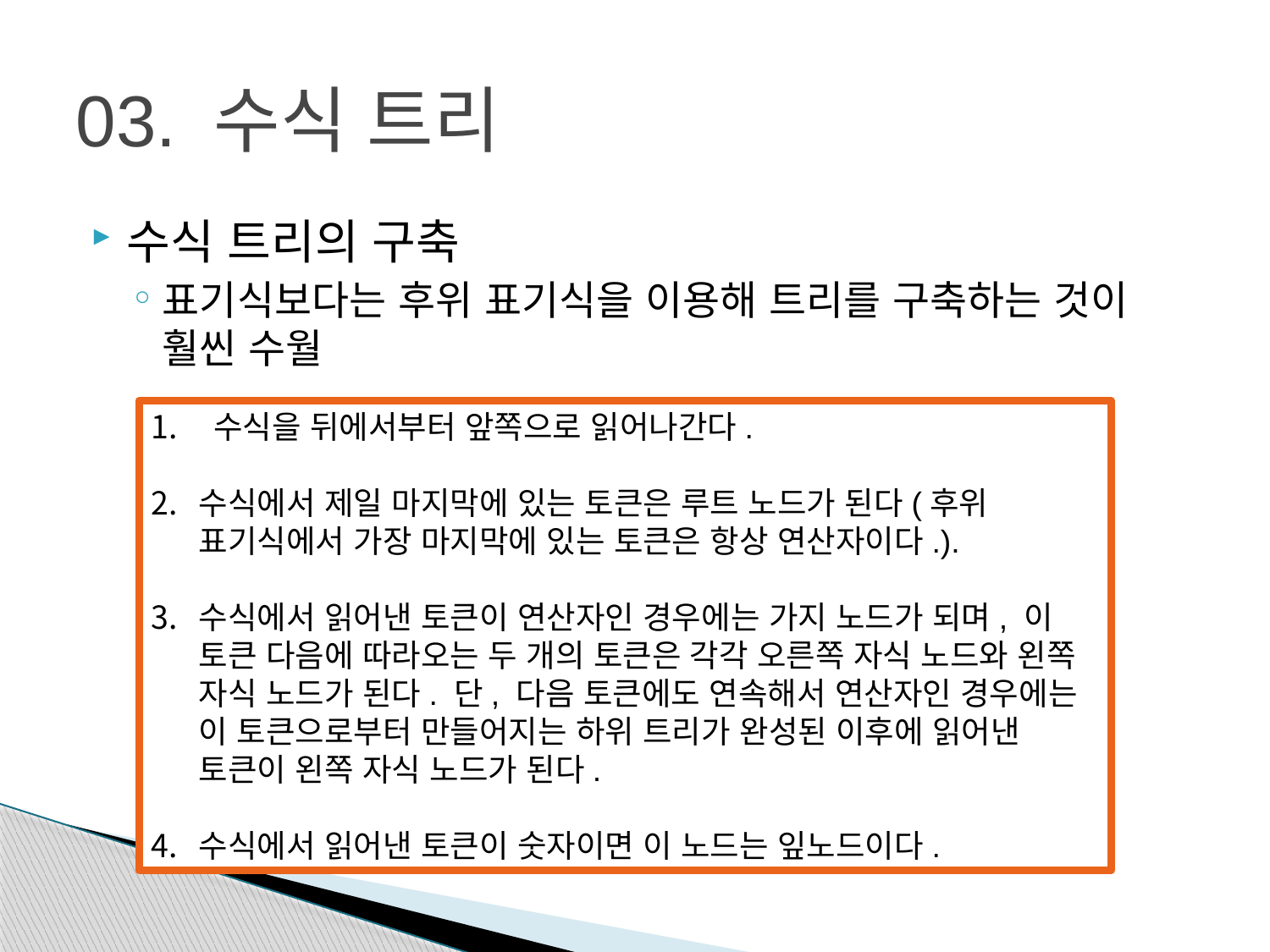

# 03. 수식 트리
수식 트리의 구축
표기식보다는 후위 표기식을 이용해 트리를 구축하는 것이 훨씬 수월
 수식을 뒤에서부터 앞쪽으로 읽어나간다.

수식에서 제일 마지막에 있는 토큰은 루트 노드가 된다(후위 표기식에서 가장 마지막에 있는 토큰은 항상 연산자이다.).

수식에서 읽어낸 토큰이 연산자인 경우에는 가지 노드가 되며, 이 토큰 다음에 따라오는 두 개의 토큰은 각각 오른쪽 자식 노드와 왼쪽 자식 노드가 된다. 단, 다음 토큰에도 연속해서 연산자인 경우에는 이 토큰으로부터 만들어지는 하위 트리가 완성된 이후에 읽어낸 토큰이 왼쪽 자식 노드가 된다.

수식에서 읽어낸 토큰이 숫자이면 이 노드는 잎노드이다.